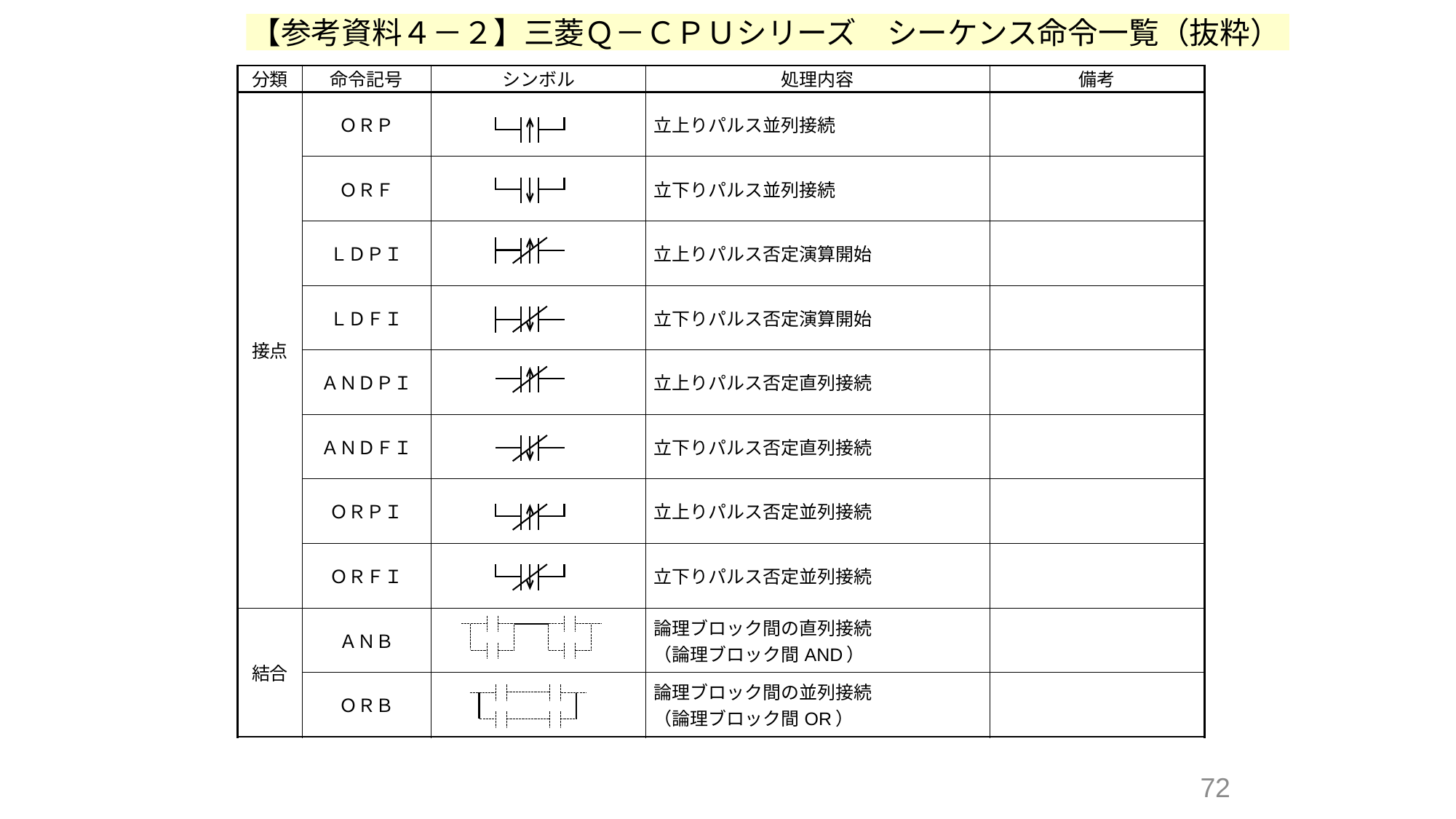

【参考資料４－２】三菱Ｑ－ＣＰＵシリーズ　シーケンス命令一覧（抜粋）
| 分類 | 命令記号 | シンボル | 処理内容 | 備考 |
| --- | --- | --- | --- | --- |
| 接点 | ＯＲＰ |  | 立上りパルス並列接続 |  |
|  | ＯＲＦ |  | 立下りパルス並列接続 |  |
|  | ＬＤＰＩ |  | 立上りパルス否定演算開始 |  |
|  | ＬＤＦＩ |  | 立下りパルス否定演算開始 |  |
|  | ＡＮＤＰＩ |  | 立上りパルス否定直列接続 |  |
|  | ＡＮＤＦＩ |  | 立下りパルス否定直列接続 |  |
|  | ＯＲＰＩ |  | 立上りパルス否定並列接続 |  |
|  | ＯＲＦＩ |  | 立下りパルス否定並列接続 |  |
| 結合 | ＡＮＢ |  | 論理ブロック間の直列接続 （論理ブロック間AND） |  |
|  | ＯＲＢ |  | 論理ブロック間の並列接続 （論理ブロック間OR） |  |
72